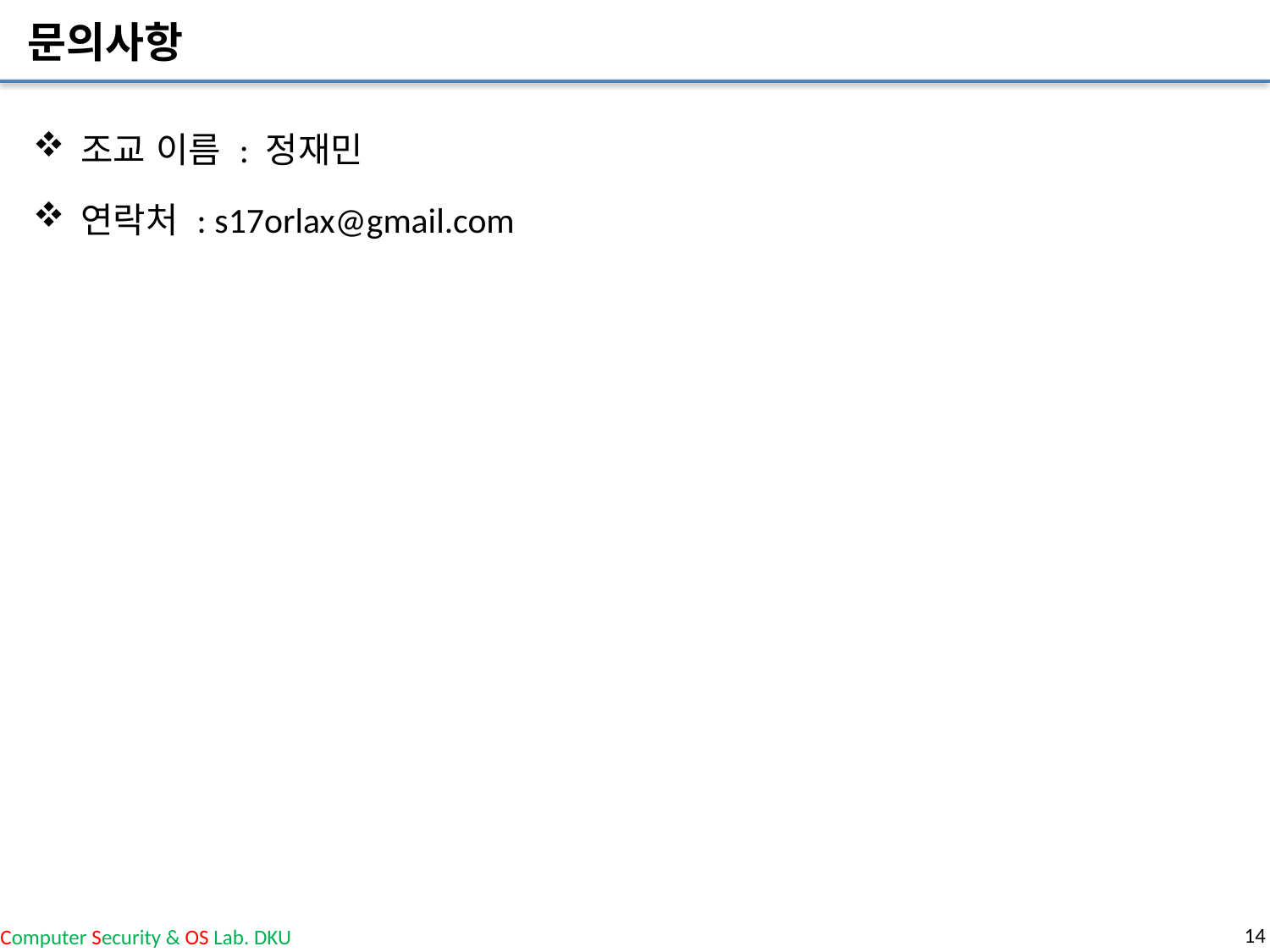

# 문의사항
조교 이름 : 정재민
연락처 : s17orlax@gmail.com
14